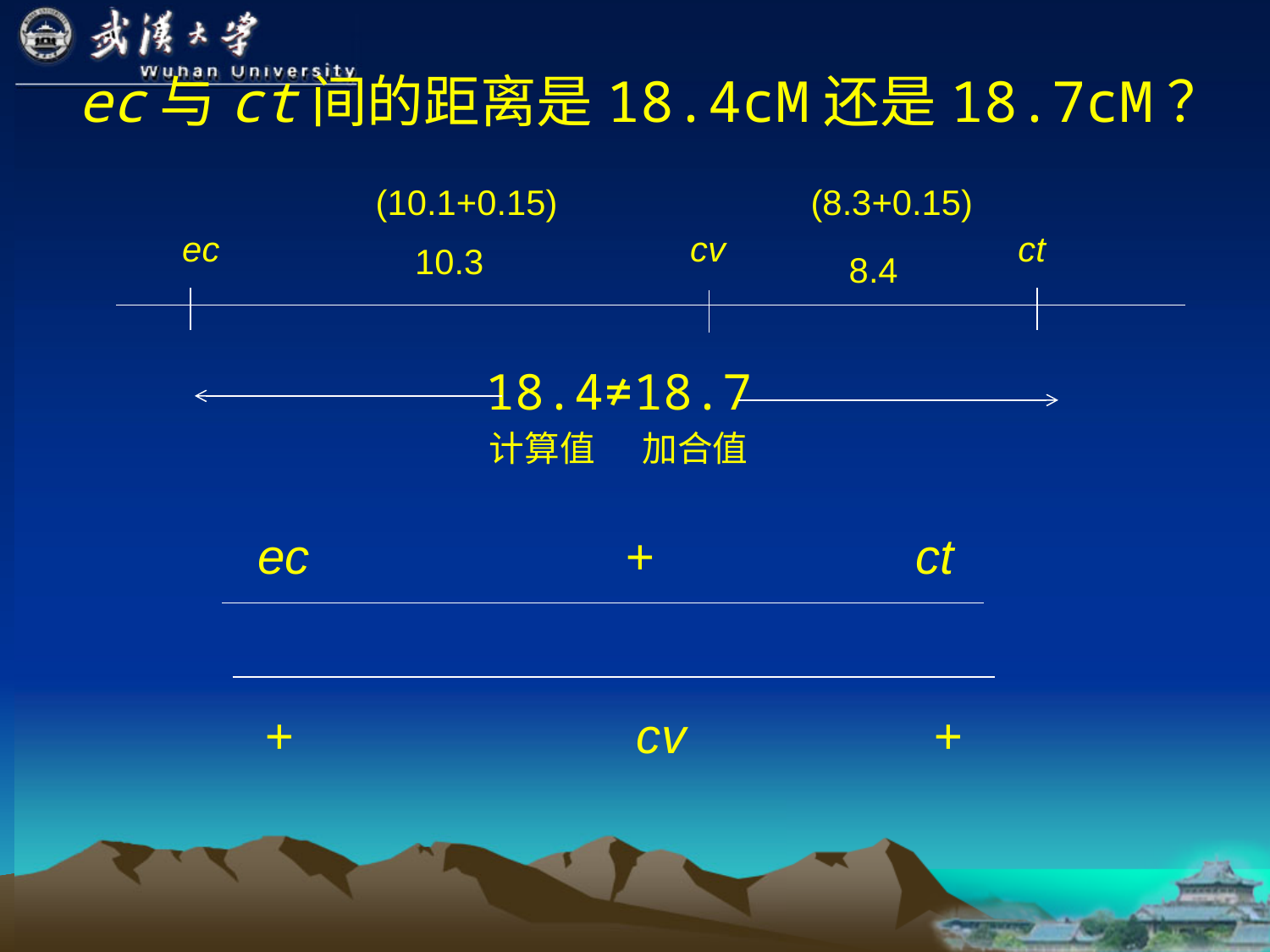

ec与ct间的距离是18.4cM还是18.7cM？
(10.1+0.15)                          (8.3+0.15)
ec
cv
ct
10.3
8.4
18.4≠18.7
计算值      加合值
ec                       +                   ct
+                         cv                  +